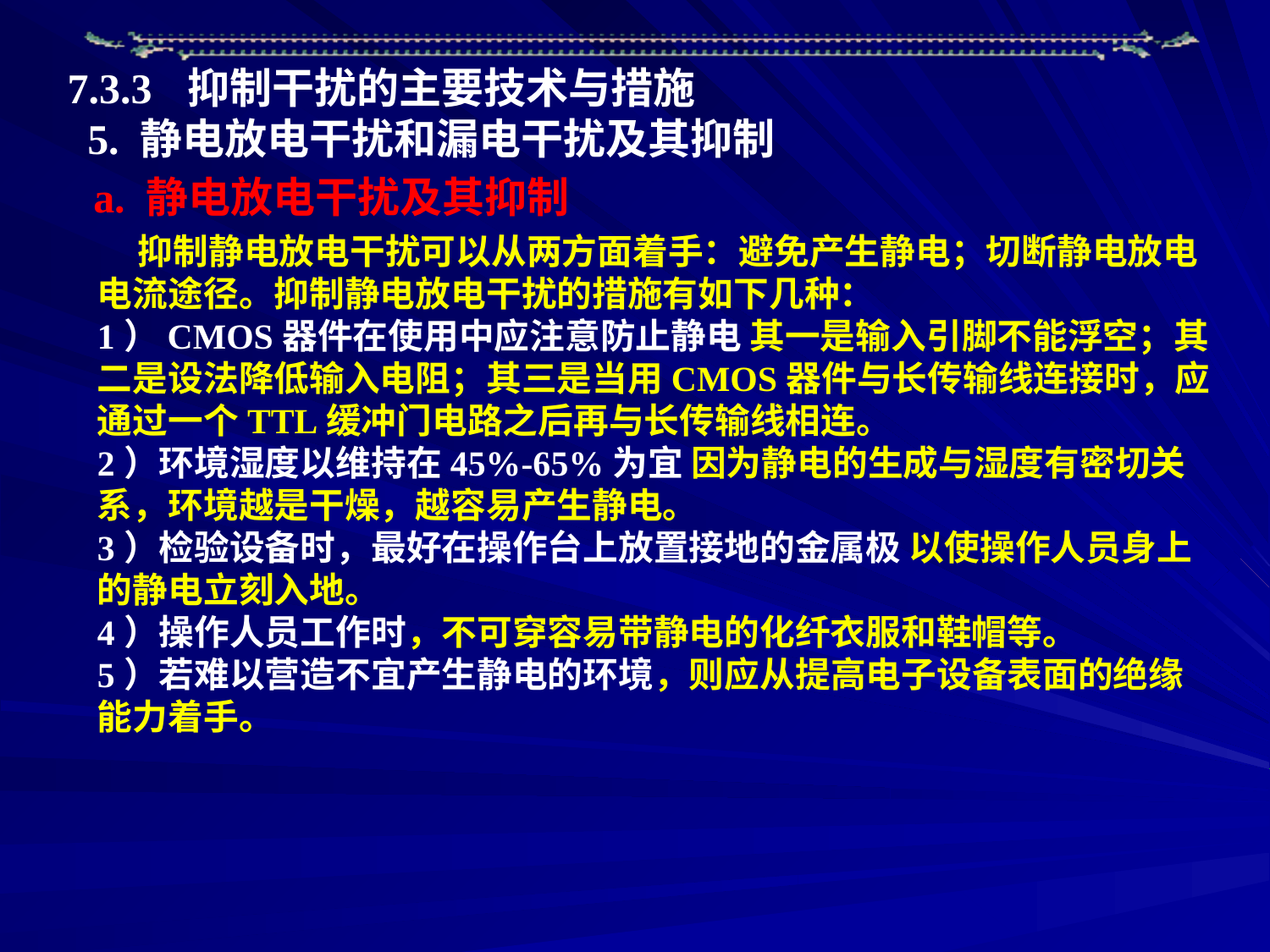

7.3.3 抑制干扰的主要技术与措施
5. 静电放电干扰和漏电干扰及其抑制
a. 静电放电干扰及其抑制
    抑制静电放电干扰可以从两方面着手：避免产生静电；切断静电放电电流途径。抑制静电放电干扰的措施有如下几种：
1）CMOS器件在使用中应注意防止静电 其一是输入引脚不能浮空；其二是设法降低输入电阻；其三是当用CMOS器件与长传输线连接时，应通过一个TTL缓冲门电路之后再与长传输线相连。
2）环境湿度以维持在45%-65%为宜 因为静电的生成与湿度有密切关系，环境越是干燥，越容易产生静电。
3）检验设备时，最好在操作台上放置接地的金属极 以使操作人员身上的静电立刻入地。
4）操作人员工作时，不可穿容易带静电的化纤衣服和鞋帽等。
5）若难以营造不宜产生静电的环境，则应从提高电子设备表面的绝缘能力着手。